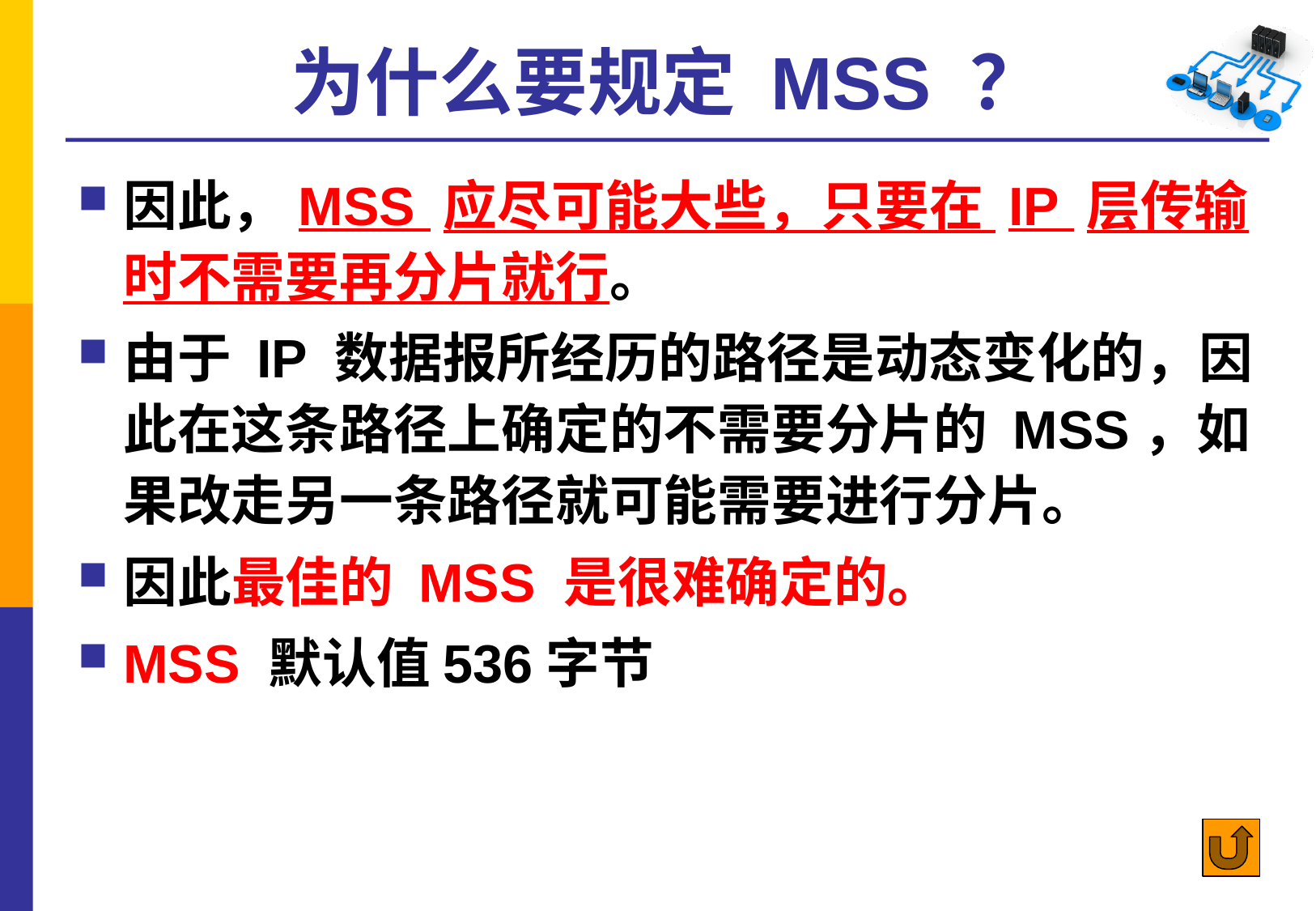

# 为什么要规定 MSS ？
因此，MSS 应尽可能大些，只要在 IP 层传输时不需要再分片就行。
由于 IP 数据报所经历的路径是动态变化的，因此在这条路径上确定的不需要分片的 MSS，如果改走另一条路径就可能需要进行分片。
因此最佳的 MSS 是很难确定的。
MSS 默认值536字节